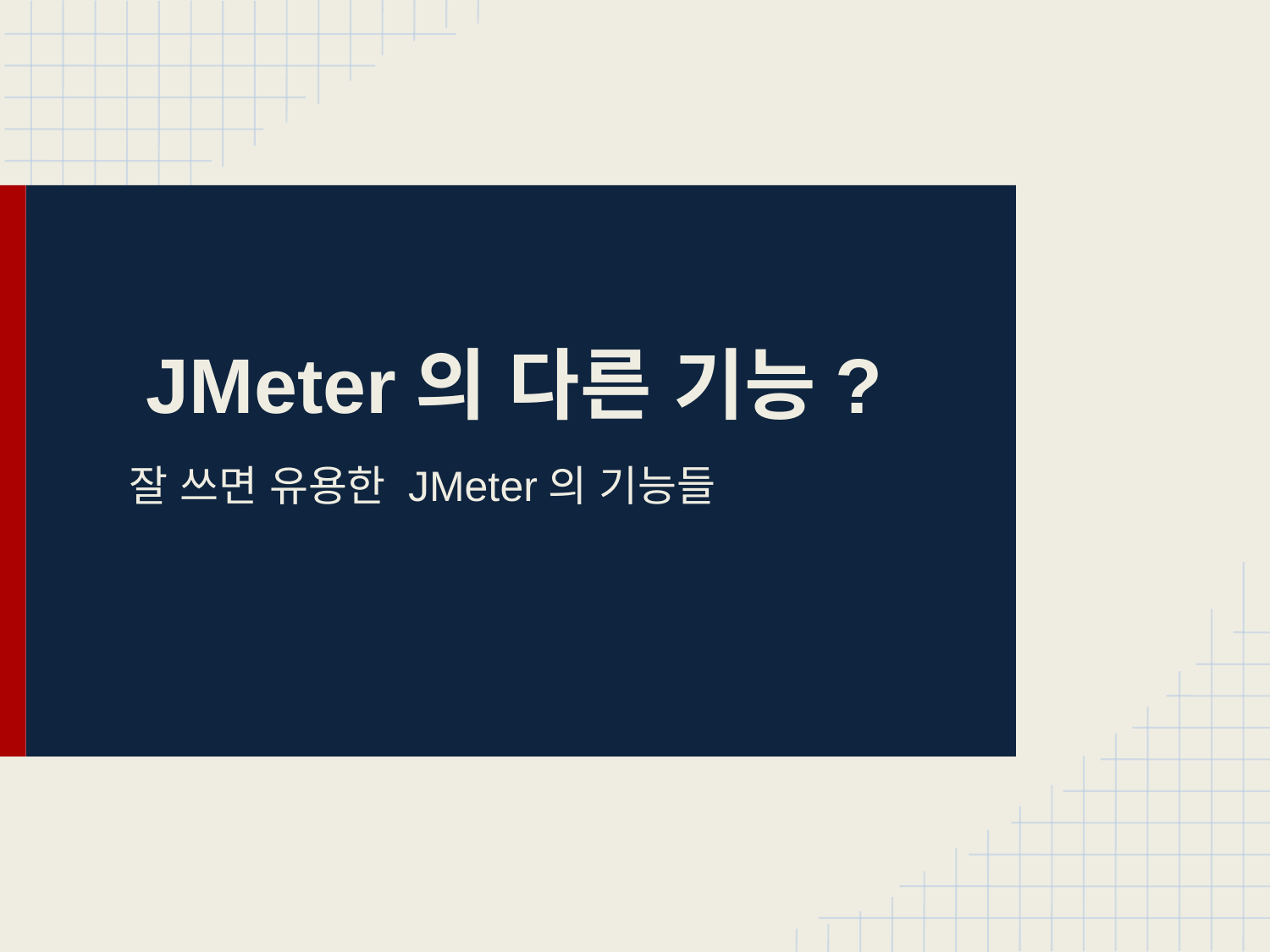

# JMeter의 다른 기능?
잘 쓰면 유용한 JMeter의 기능들